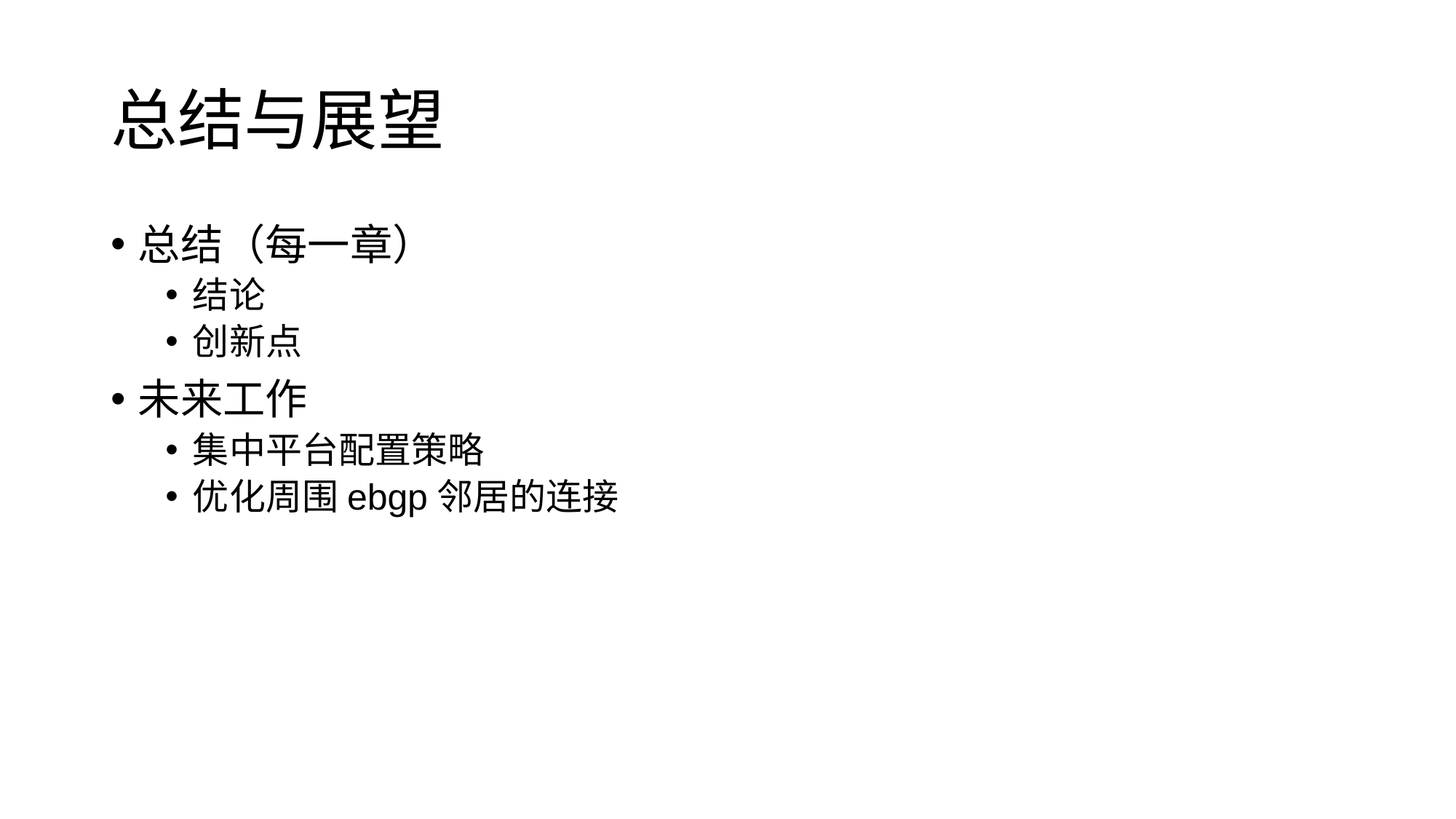

# 总结与展望
总结（每一章）
结论
创新点
未来工作
集中平台配置策略
优化周围ebgp邻居的连接